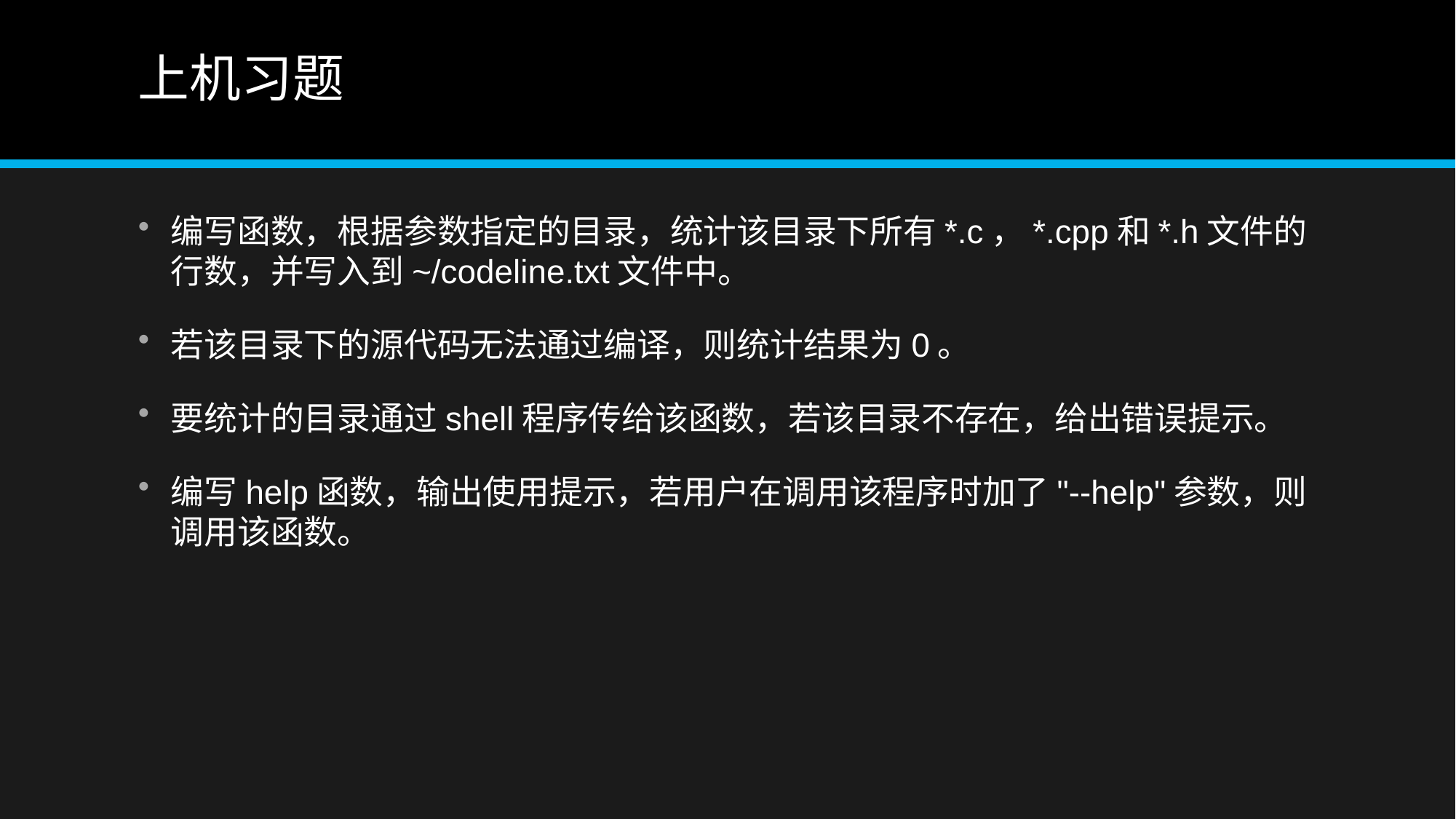

# 上机习题
编写函数，根据参数指定的目录，统计该目录下所有*.c，*.cpp和*.h文件的行数，并写入到~/codeline.txt文件中。
若该目录下的源代码无法通过编译，则统计结果为0。
要统计的目录通过shell程序传给该函数，若该目录不存在，给出错误提示。
编写help函数，输出使用提示，若用户在调用该程序时加了"--help"参数，则调用该函数。